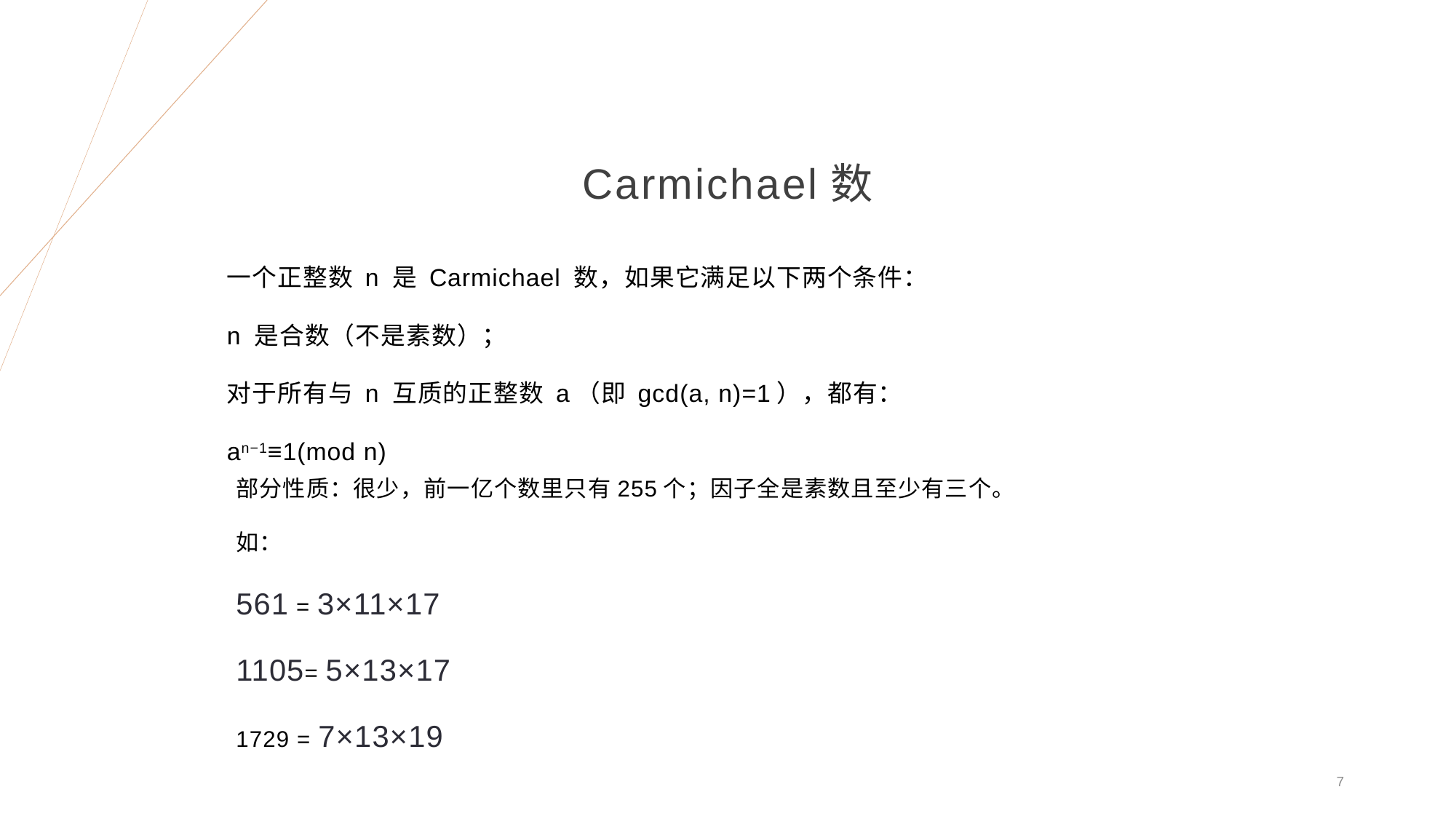

# Carmichael数
一个正整数 n 是 Carmichael 数，如果它满足以下两个条件：
n 是合数（不是素数）；
对于所有与 n 互质的正整数 a（即 gcd⁡(a, n)=1），都有：
an−1≡1(mod n)

部分性质：很少，前一亿个数里只有255个；因子全是素数且至少有三个。
如：
561 = 3×11×17
1105= 5×13×17
1729 = 7×13×19
7